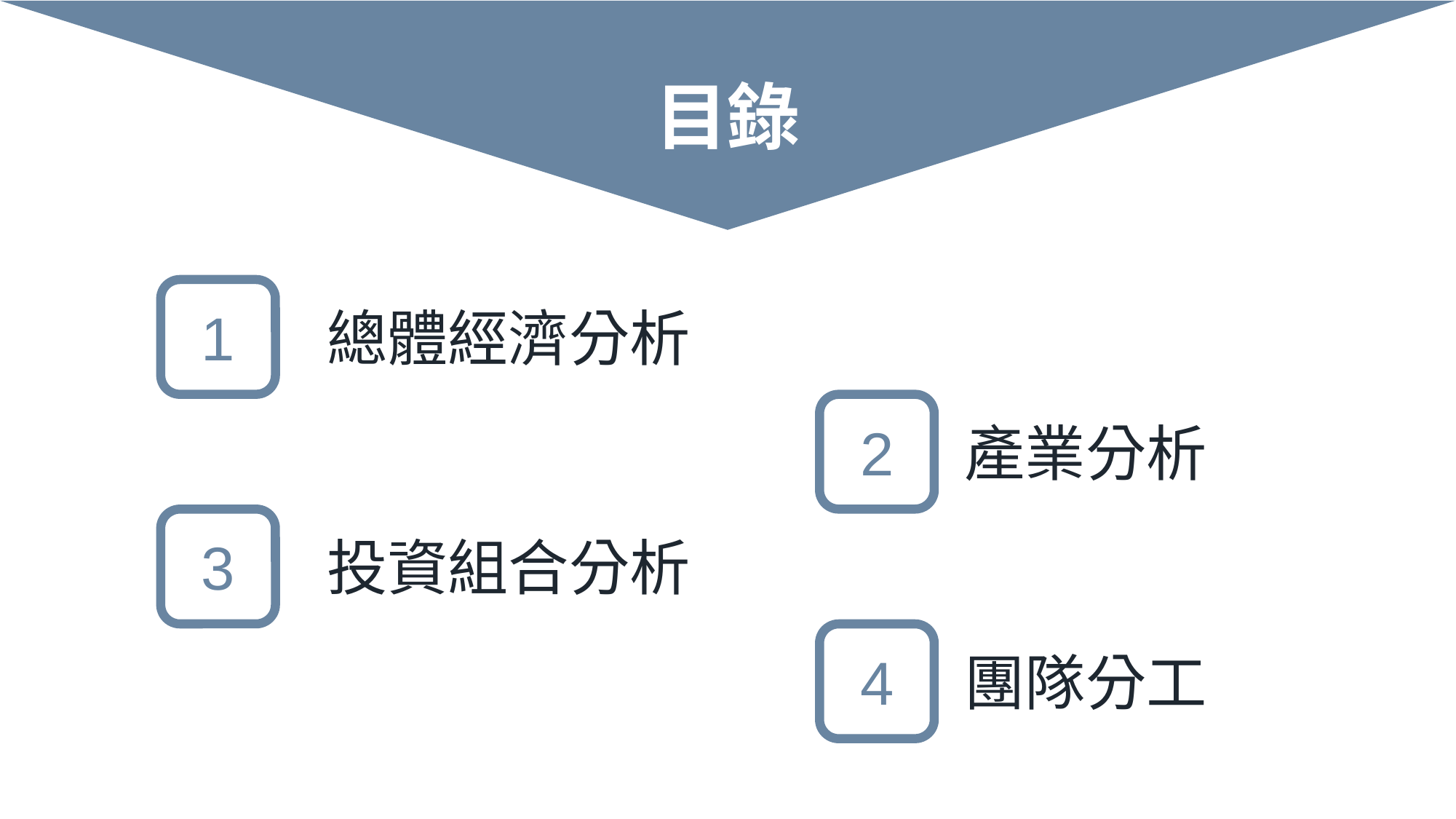

目錄

1
總體經濟分析

2
產業分析

3
投資組合分析

4
團隊分工